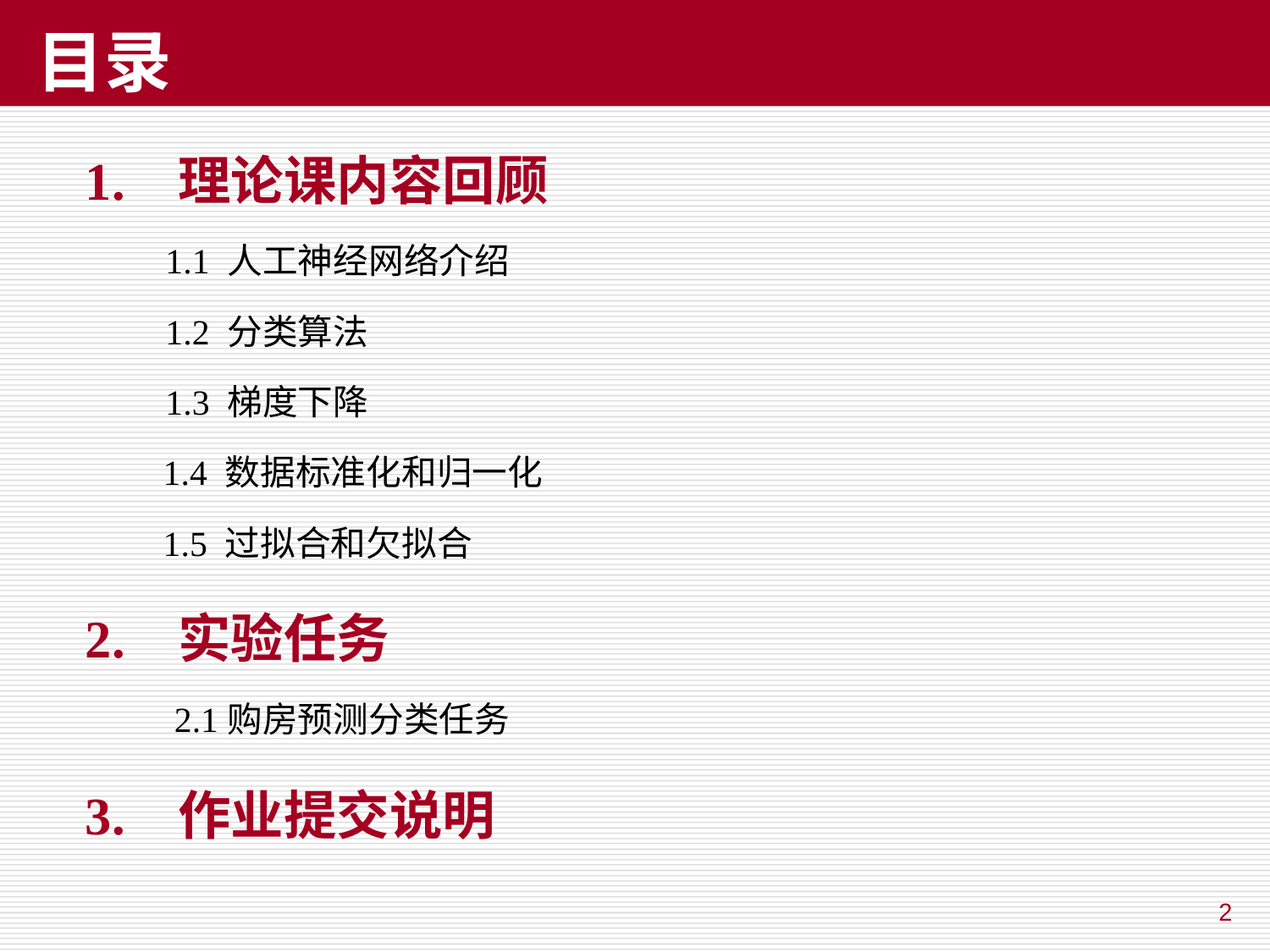

# 目录
1.   理论课内容回顾
         1.1 人工神经网络介绍
         1.2 分类算法
         1.3 梯度下降
	 1.4 数据标准化和归一化
	 1.5 过拟合和欠拟合
2.   实验任务
          2.1购房预测分类任务
3.   作业提交说明

2